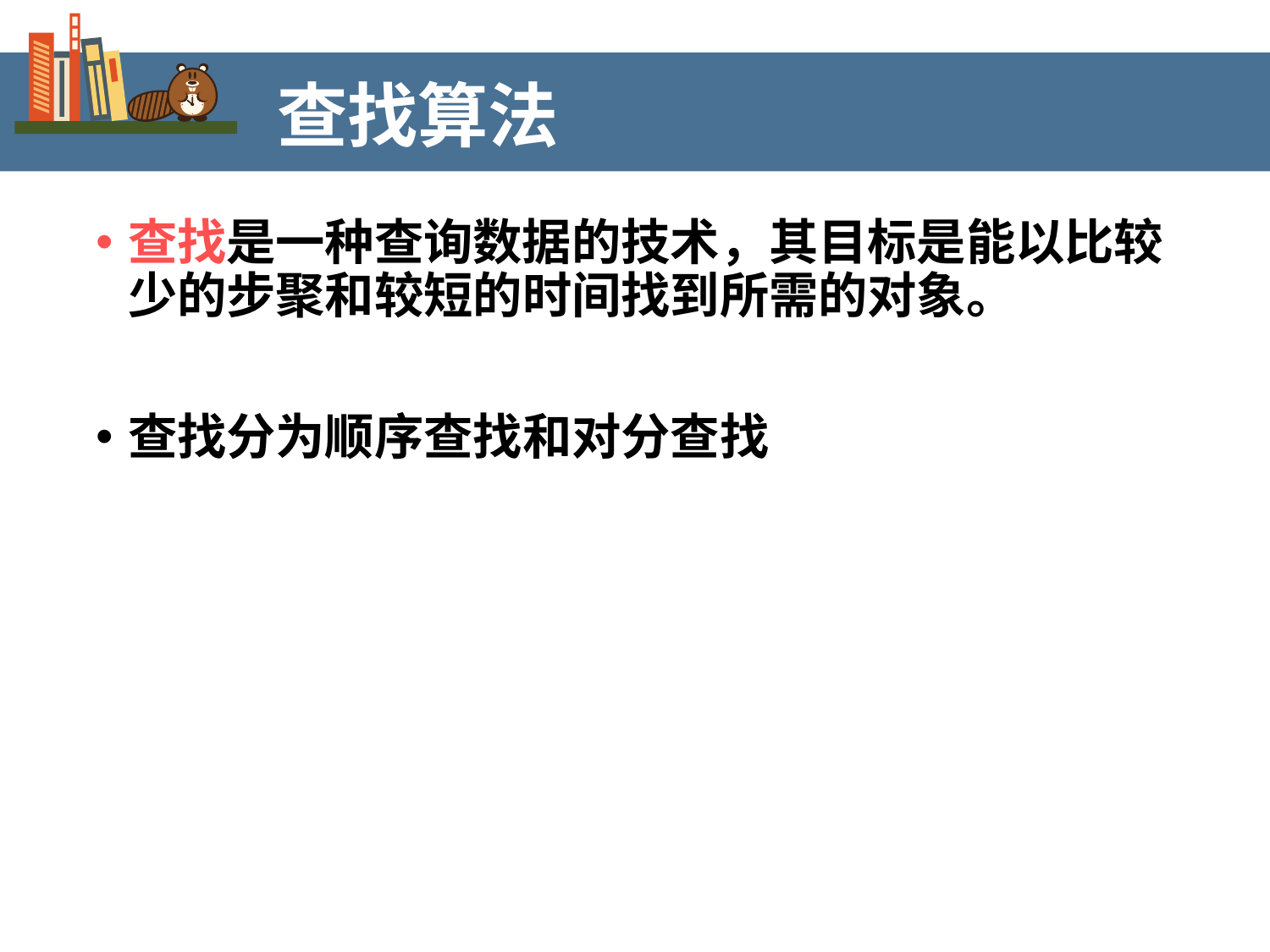

查找算法
查找是一种查询数据的技术，其目标是能以比较少的步聚和较短的时间找到所需的对象。

查找分为顺序查找和对分查找